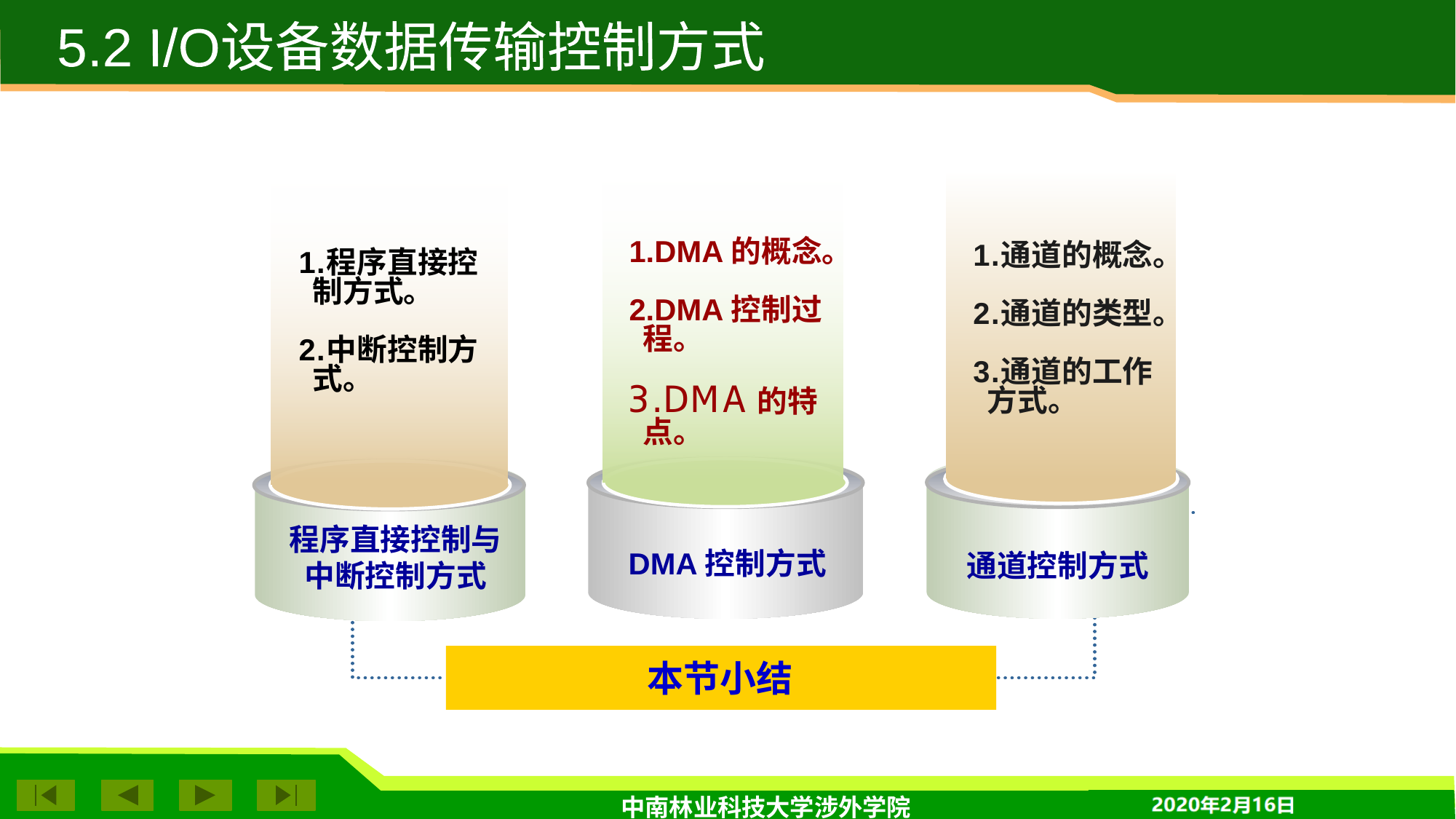

5.2 I/O设备数据传输控制方式

DMA的概念。

DMA控制过程。

DMA的特点。
通道的概念。

通道的类型。

通道的工作方式。
程序直接控制方式。

中断控制方式。

程序直接控制与中断控制方式
DMA控制方式
通道控制方式

本节小结